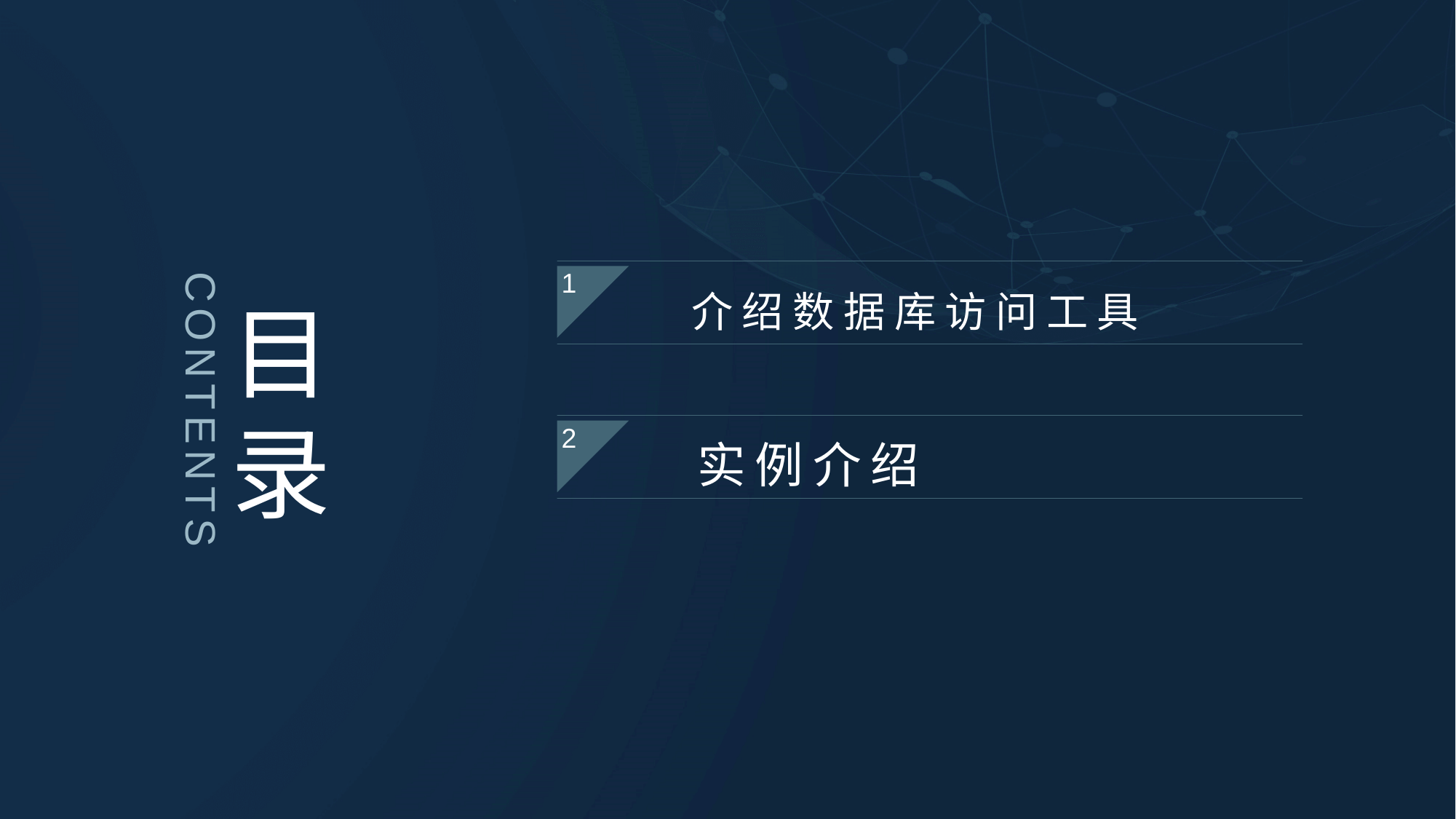

目
录
   介绍数据库访问工具
1
   实例介绍
2
CONTENTS